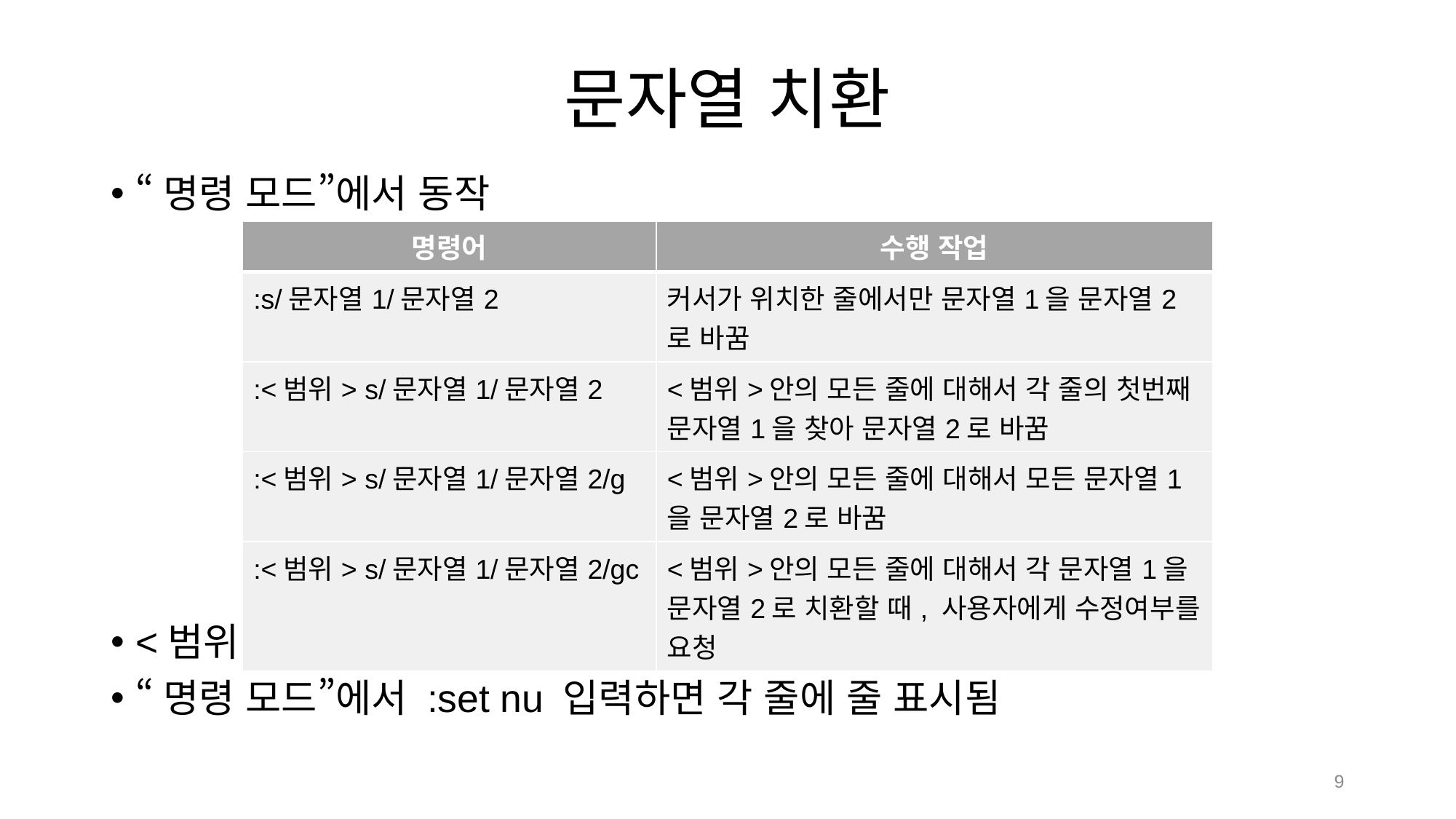

# 문자열 치환
“명령 모드”에서 동작

<범위> 사용 예시: 2,5 s/And/But/g
“명령 모드”에서 :set nu 입력하면 각 줄에 줄 표시됨

| 명령어 | 수행 작업 |
| --- | --- |
| :s/문자열1/문자열2 | 커서가 위치한 줄에서만 문자열1을 문자열2로 바꿈 |
| :<범위> s/문자열1/문자열2 | <범위>안의 모든 줄에 대해서 각 줄의 첫번째 문자열1을 찾아 문자열2로 바꿈 |
| :<범위> s/문자열1/문자열2/g | <범위>안의 모든 줄에 대해서 모든 문자열1을 문자열2로 바꿈 |
| :<범위> s/문자열1/문자열2/gc | <범위>안의 모든 줄에 대해서 각 문자열1을 문자열2로 치환할 때, 사용자에게 수정여부를 요청 |
9